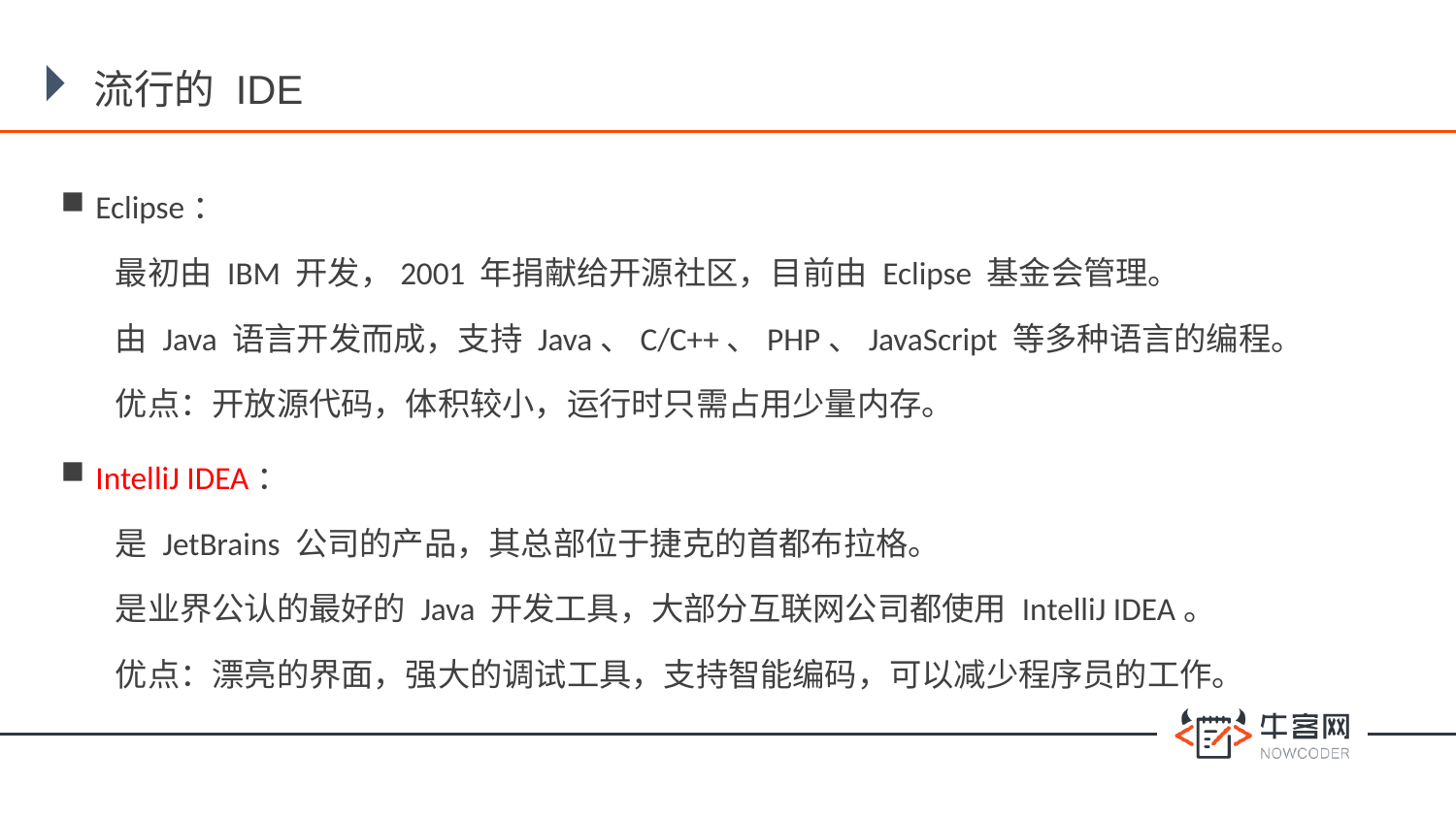

# 流行的 IDE
 Eclipse：
最初由 IBM 开发，2001 年捐献给开源社区，目前由 Eclipse 基金会管理。
由 Java 语言开发而成，支持 Java、C/C++、PHP、JavaScript 等多种语言的编程。
优点：开放源代码，体积较小，运行时只需占用少量内存。
 IntelliJ IDEA：
是 JetBrains 公司的产品，其总部位于捷克的首都布拉格。
是业界公认的最好的 Java 开发工具，大部分互联网公司都使用 IntelliJ IDEA。
优点：漂亮的界面，强大的调试工具，支持智能编码，可以减少程序员的工作。